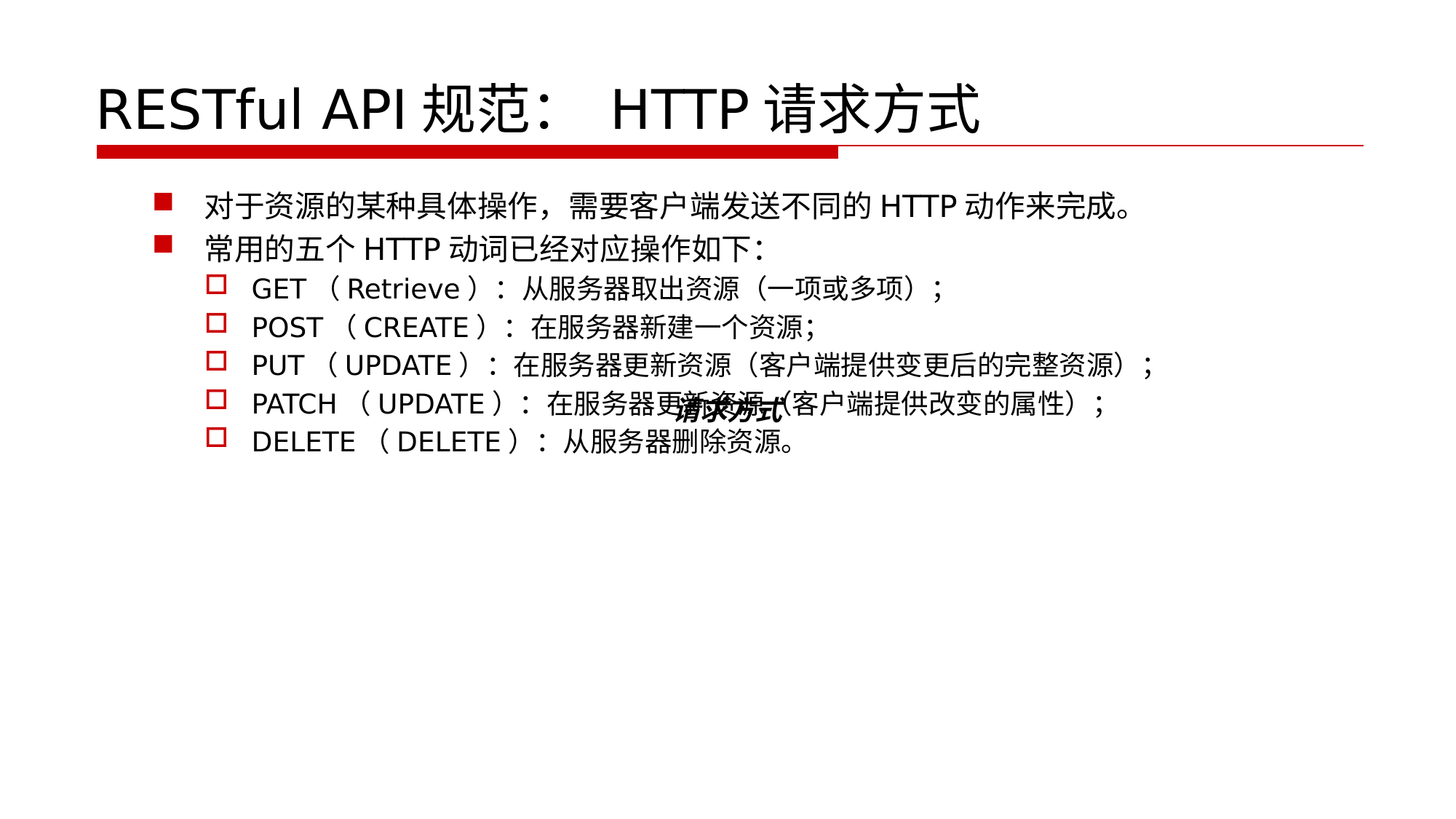

# RESTful API规范： HTTP请求方式
对于资源的某种具体操作，需要客户端发送不同的HTTP动作来完成。
常用的五个HTTP动词已经对应操作如下：
GET（Retrieve）：从服务器取出资源（一项或多项）；
POST（CREATE）：在服务器新建一个资源；
PUT（UPDATE）：在服务器更新资源（客户端提供变更后的完整资源）；
PATCH（UPDATE）：在服务器更新资源（客户端提供改变的属性）；
DELETE（DELETE）：从服务器删除资源。
请求方式